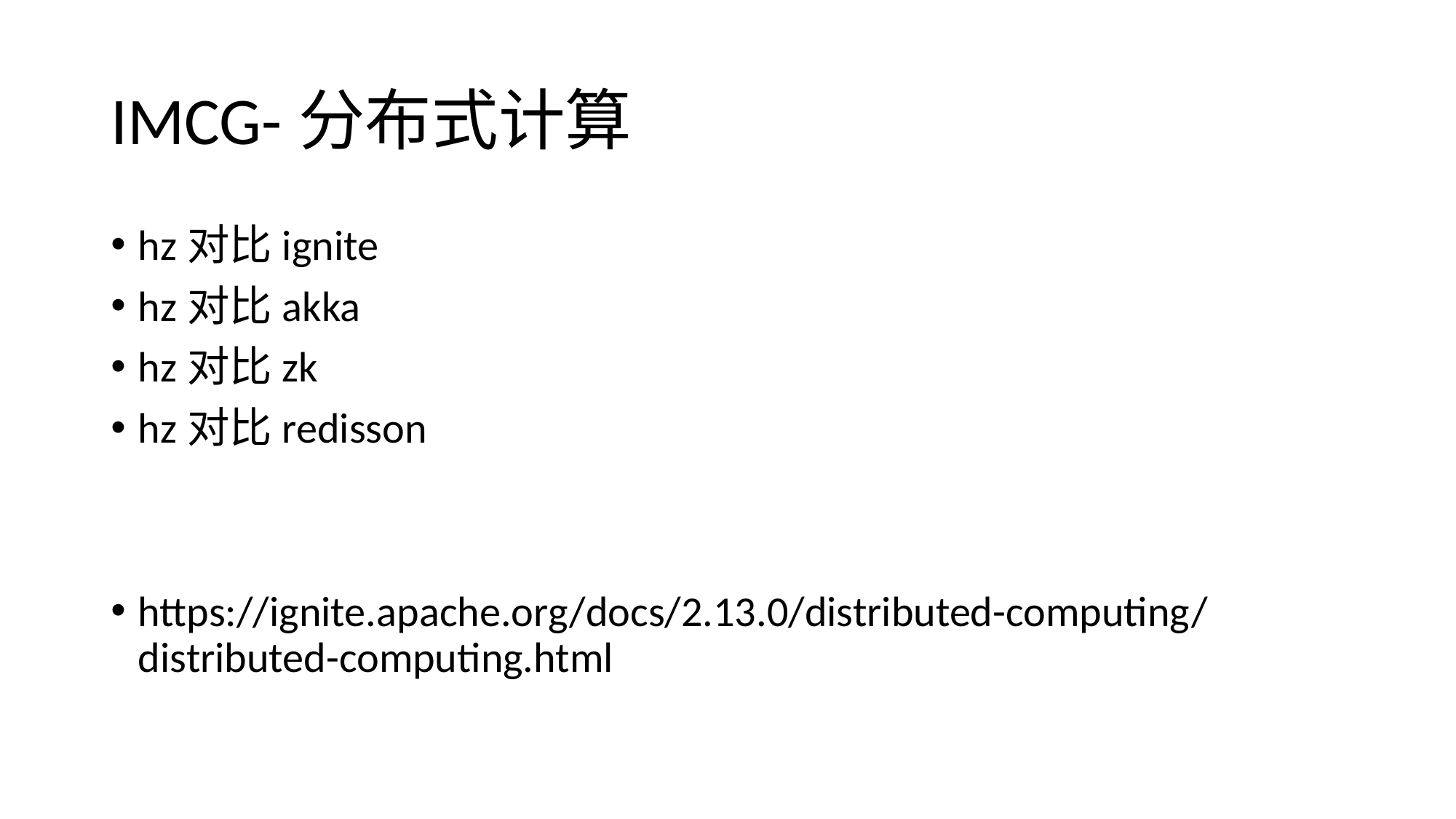

# IMCG-分布式计算
hz对比ignite
hz对比akka
hz对比zk
hz对比redisson

https://ignite.apache.org/docs/2.13.0/distributed-computing/distributed-computing.html